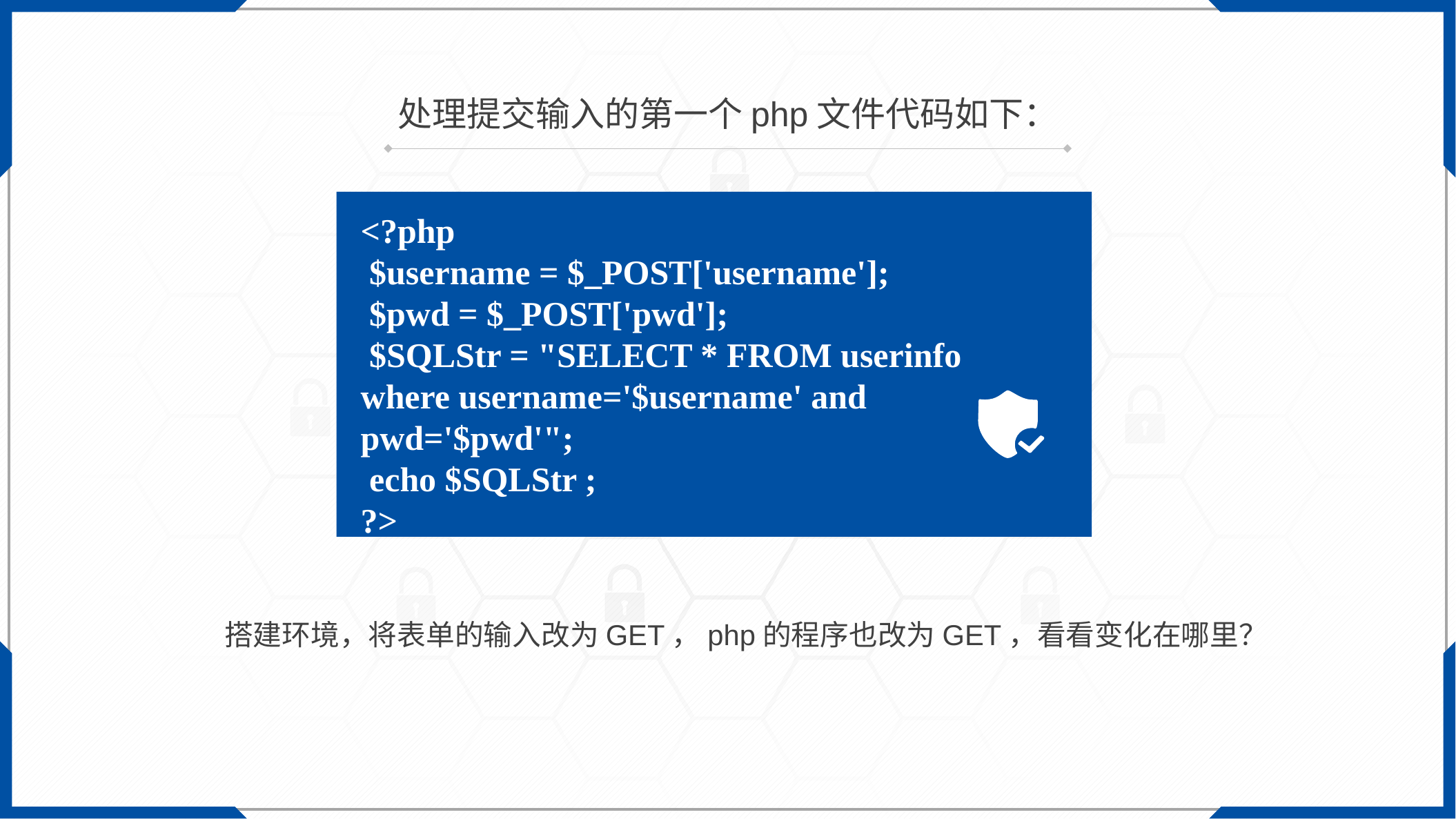

处理提交输入的第一个php文件代码如下：

<?php
 $username = $_POST['username'];
 $pwd = $_POST['pwd'];
 $SQLStr = "SELECT * FROM userinfo where username='$username' and pwd='$pwd'";
 echo $SQLStr ;
?>

搭建环境，将表单的输入改为GET，php的程序也改为GET，看看变化在哪里？